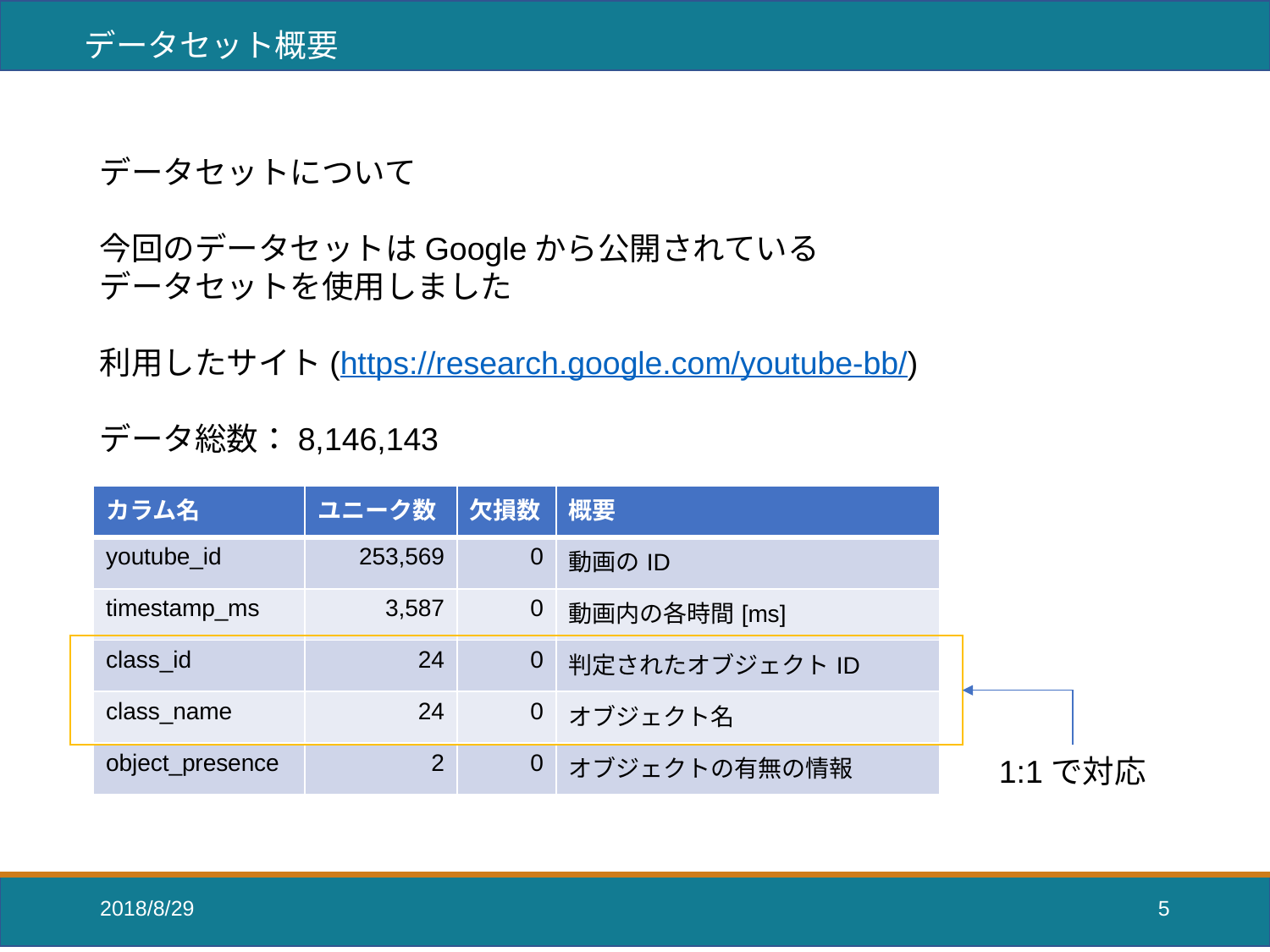

データセット概要
データセットについて

今回のデータセットはGoogleから公開されている
データセットを使用しました

利用したサイト(https://research.google.com/youtube-bb/)

データ総数：8,146,143
| カラム名 | ユニーク数 | 欠損数 | 概要 |
| --- | --- | --- | --- |
| youtube\_id | 253,569 | 0 | 動画のID |
| timestamp\_ms | 3,587 | 0 | 動画内の各時間[ms] |
| class\_id | 24 | 0 | 判定されたオブジェクトID |
| class\_name | 24 | 0 | オブジェクト名 |
| object\_presence | 2 | 0 | オブジェクトの有無の情報 |

1:1で対応
2018/8/29
5